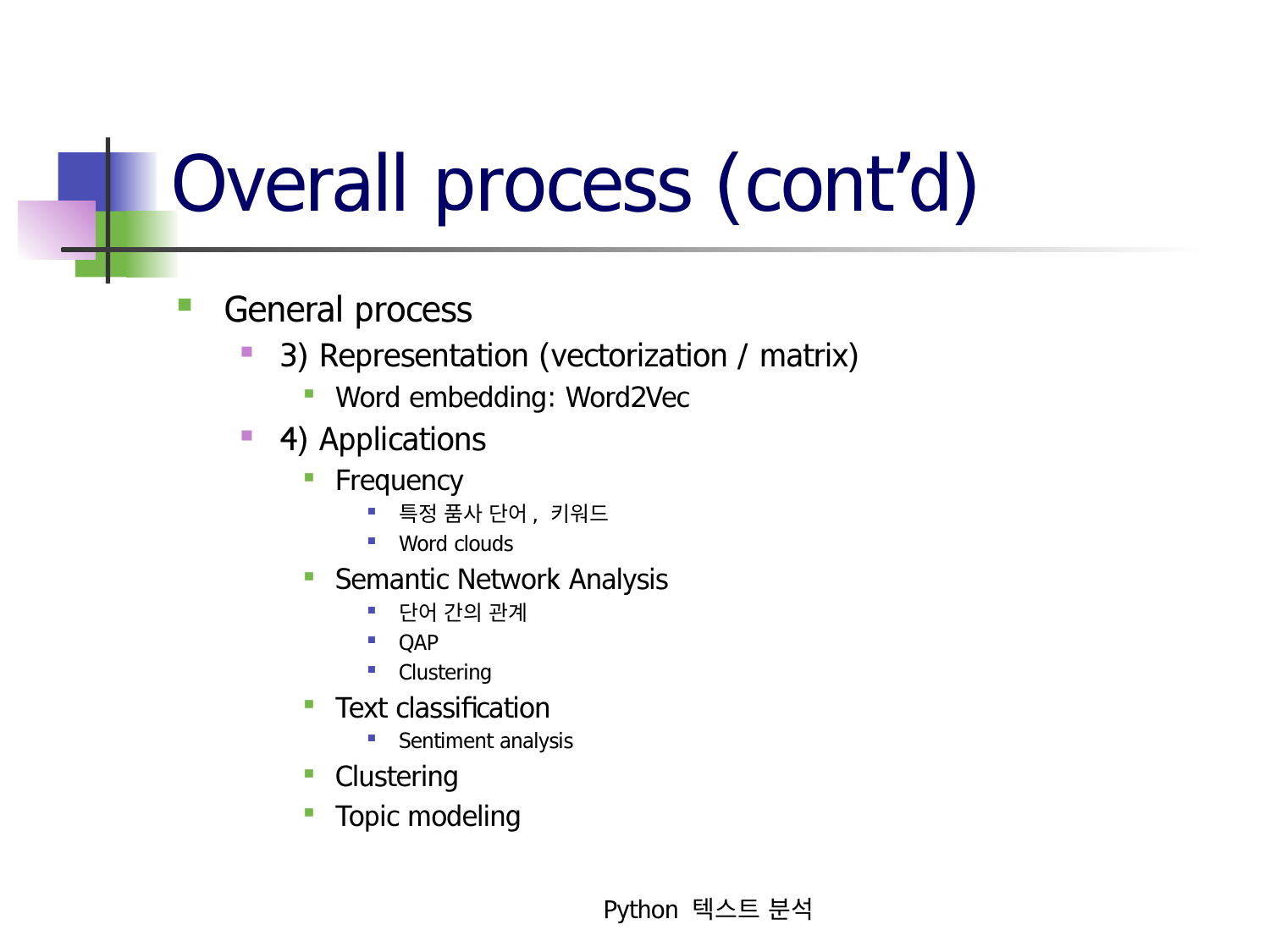

# Overall process (cont’d)
General process
3) Representation (vectorization / matrix)
Word embedding: Word2Vec
4) Applications
Frequency
특정 품사 단어, 키워드
Word clouds
Semantic Network Analysis
단어 간의 관계
QAP
Clustering
Text classification
Sentiment analysis
Clustering
Topic modeling
Python 텍스트 분석